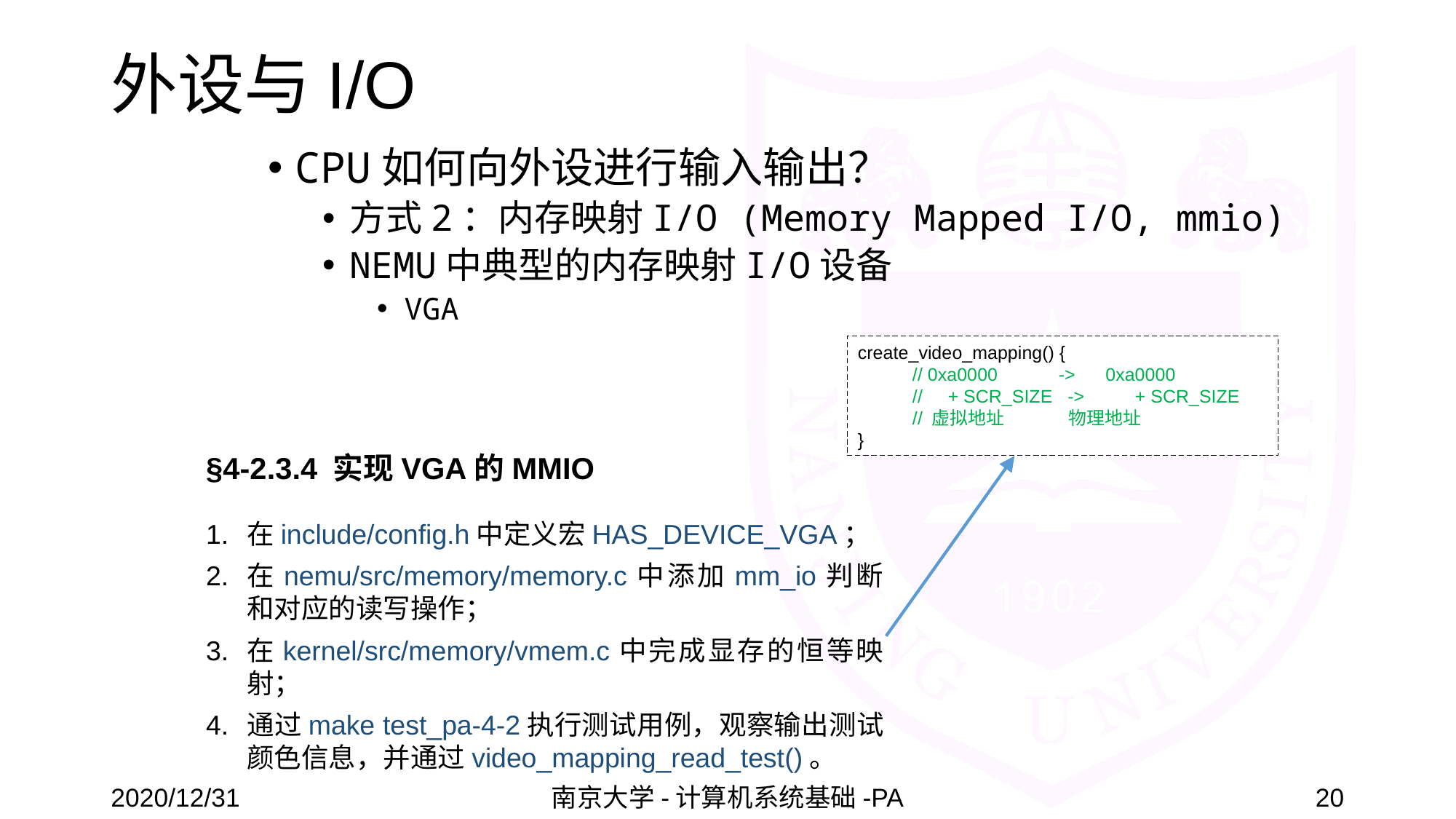

# 外设与I/O
CPU如何向外设进行输入输出？
方式2：内存映射I/O (Memory Mapped I/O, mmio)
NEMU中典型的内存映射I/O设备
VGA

create_video_mapping() {
// 0xa0000            ->      0xa0000
//     + SCR_SIZE   ->          + SCR_SIZE
// 虚拟地址                物理地址
}
§4-2.3.4 实现VGA的MMIO
在include/config.h中定义宏HAS_DEVICE_VGA；
在nemu/src/memory/memory.c中添加mm_io判断和对应的读写操作；
在kernel/src/memory/vmem.c中完成显存的恒等映射；
通过make test_pa-4-2执行测试用例，观察输出测试颜色信息，并通过video_mapping_read_test()。
2020/12/31
南京大学-计算机系统基础-PA
20